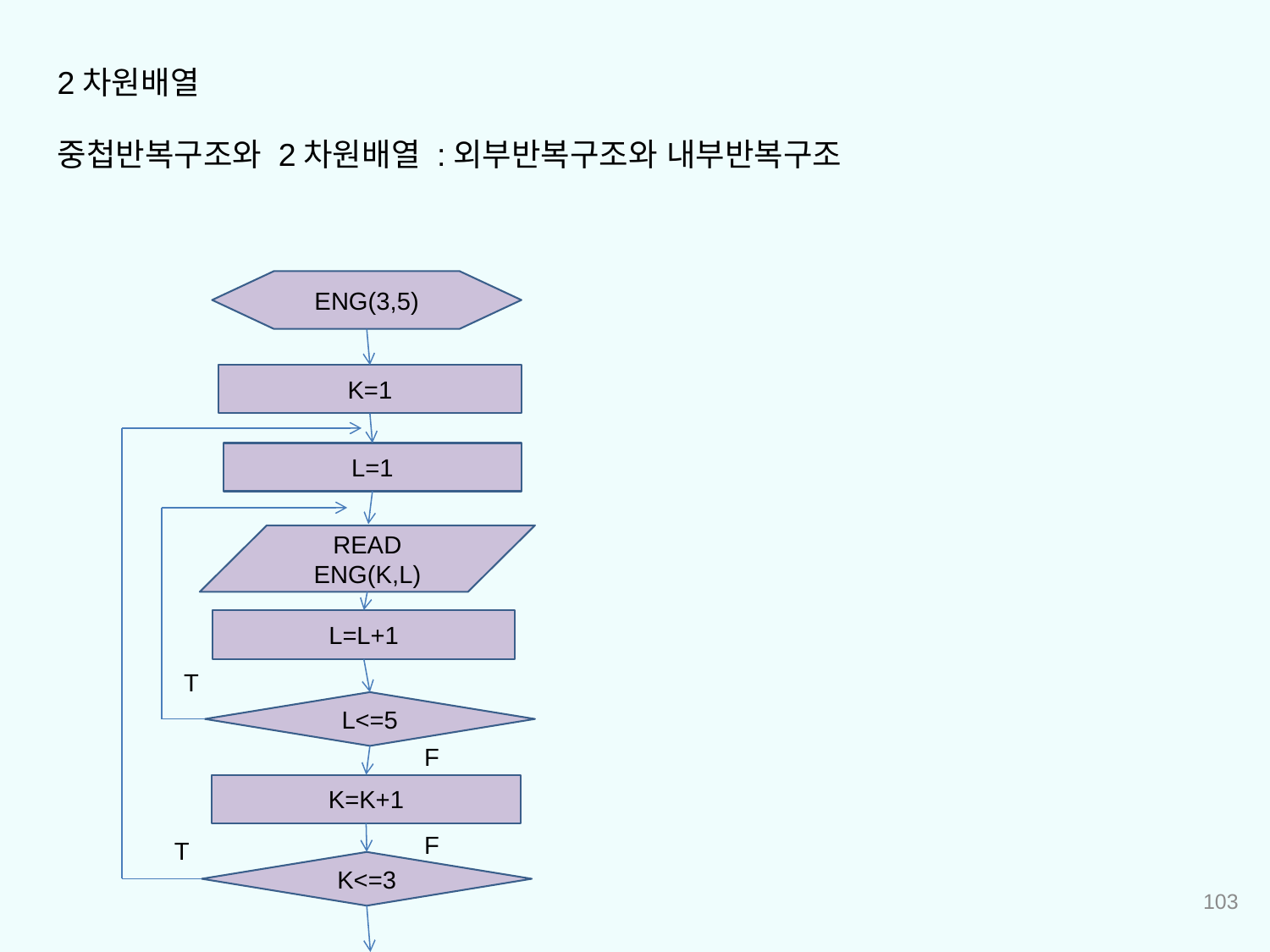

2차원배열
중첩반복구조와 2차원배열 :외부반복구조와 내부반복구조
ENG(3,5)
K=1
L=1
READ ENG(K,L)
L=L+1
T
L<=5
F
K=K+1
F
T
K<=3
103